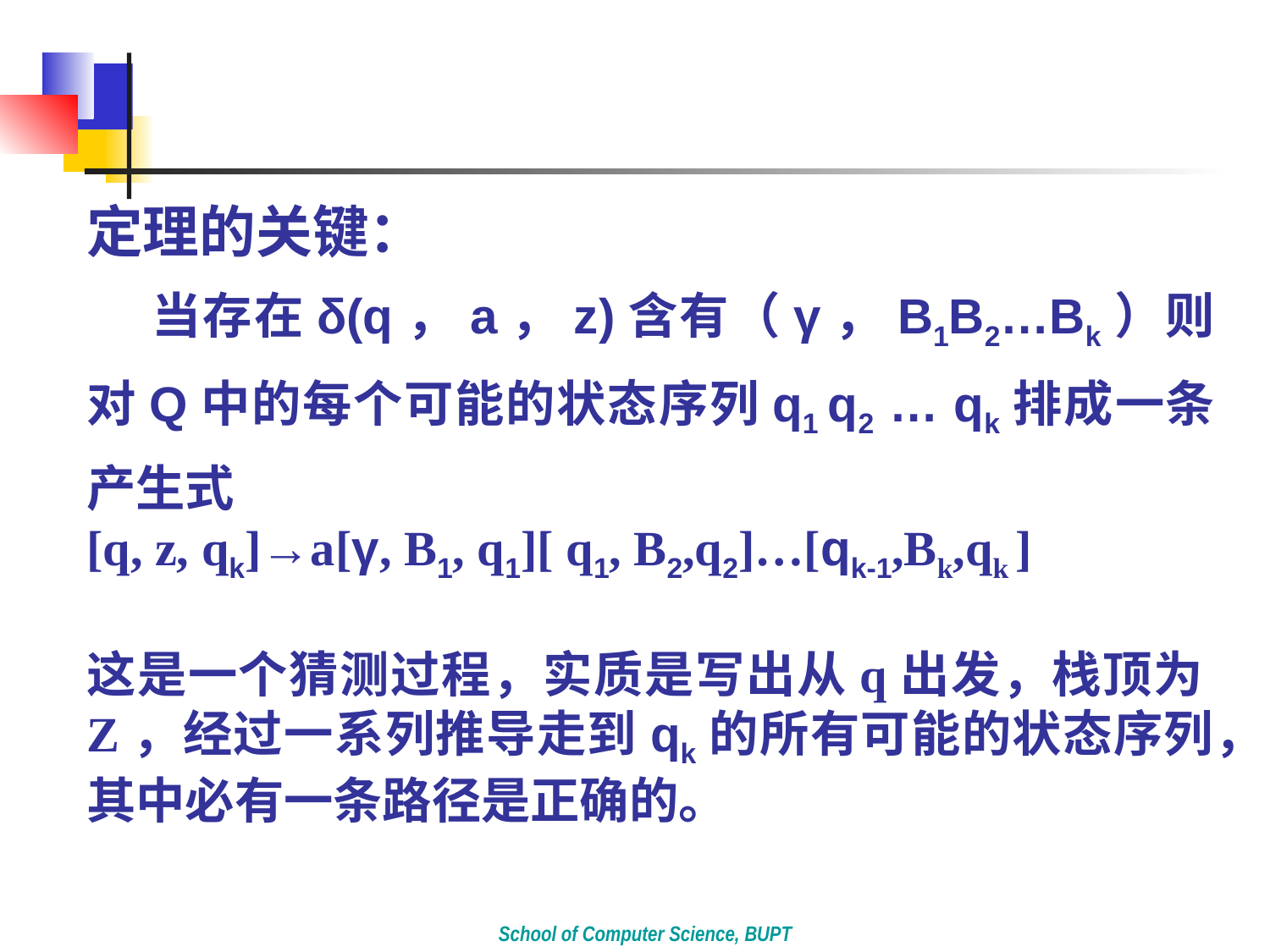

定理的关键：
    当存在δ(q，a，z)含有（γ，B1B2…Bk）则对Q中的每个可能的状态序列q1 q2 … qk排成一条产生式
[q, z, qk]→a[γ, B1, q1][ q1, B2,q2]…[qk-1,Bk,qk ]

这是一个猜测过程，实质是写出从q出发，栈顶为Z，经过一系列推导走到qk的所有可能的状态序列，其中必有一条路径是正确的。

School of Computer Science, BUPT
20